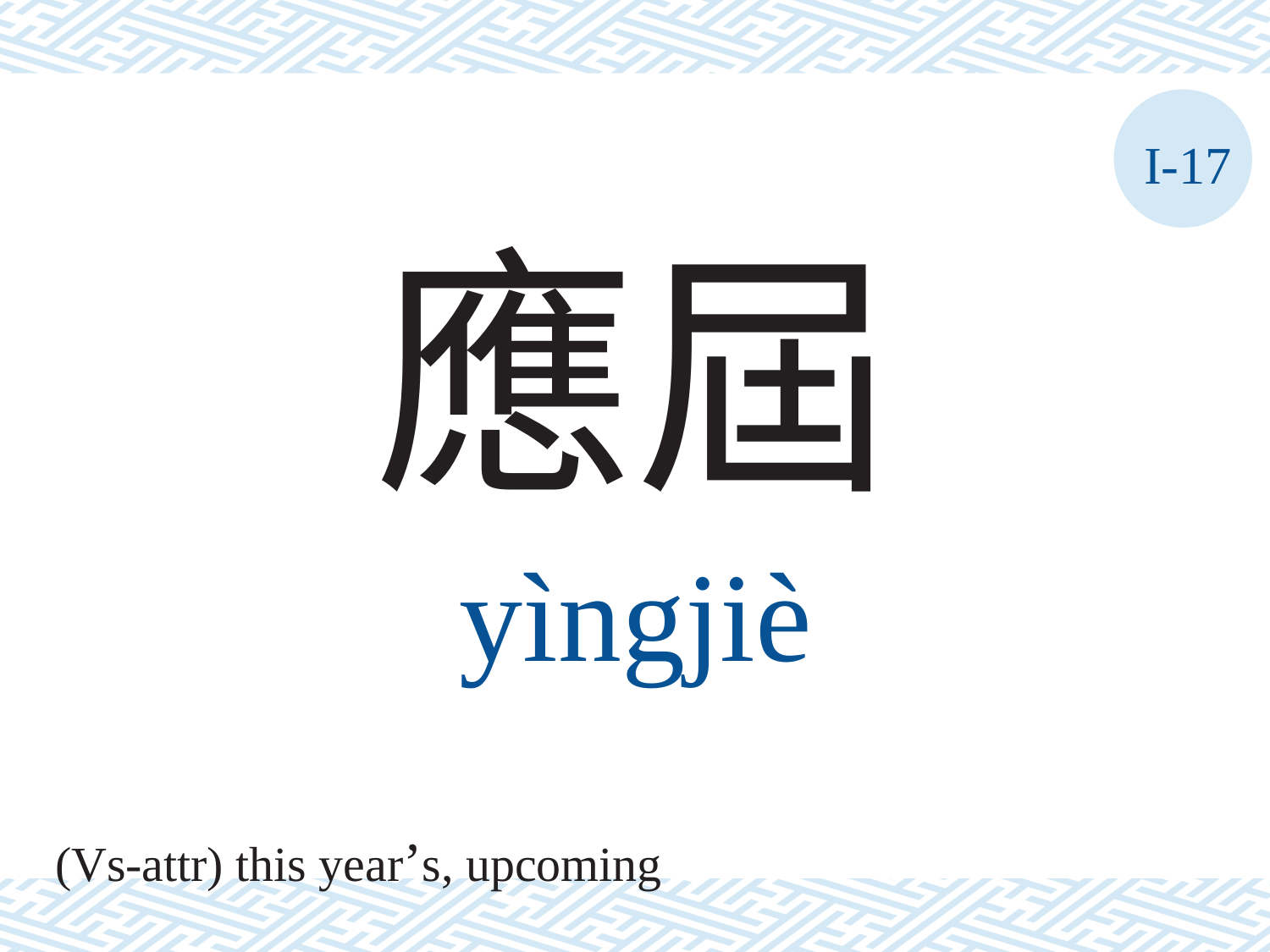

I-17
應屆
yìngjiè
(Vs-attr) this year’s, upcoming